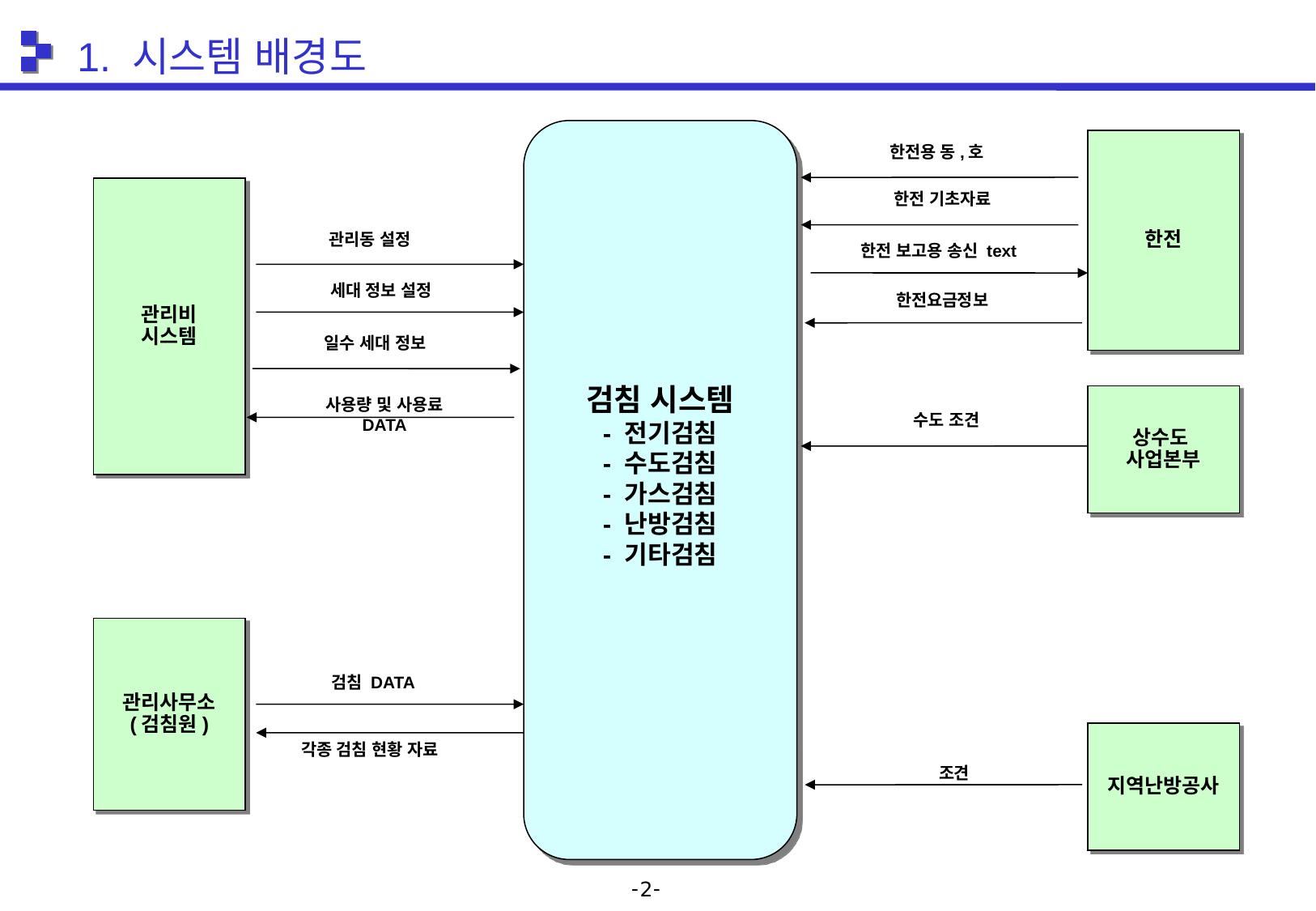

1. 시스템 배경도
검침 시스템
- 전기검침
- 수도검침
- 가스검침
- 난방검침
- 기타검침

한전
한전용 동,호

관리비
시스템
한전 기초자료
관리동 설정

한전 보고용 송신 text

세대 정보 설정
한전요금정보

일수 세대 정보

상수도
사업본부
사용량 및 사용료 DATA
수도 조견

관리사무소
(검침원)
검침 DATA

지역난방공사

각종 검침 현황 자료
 조견